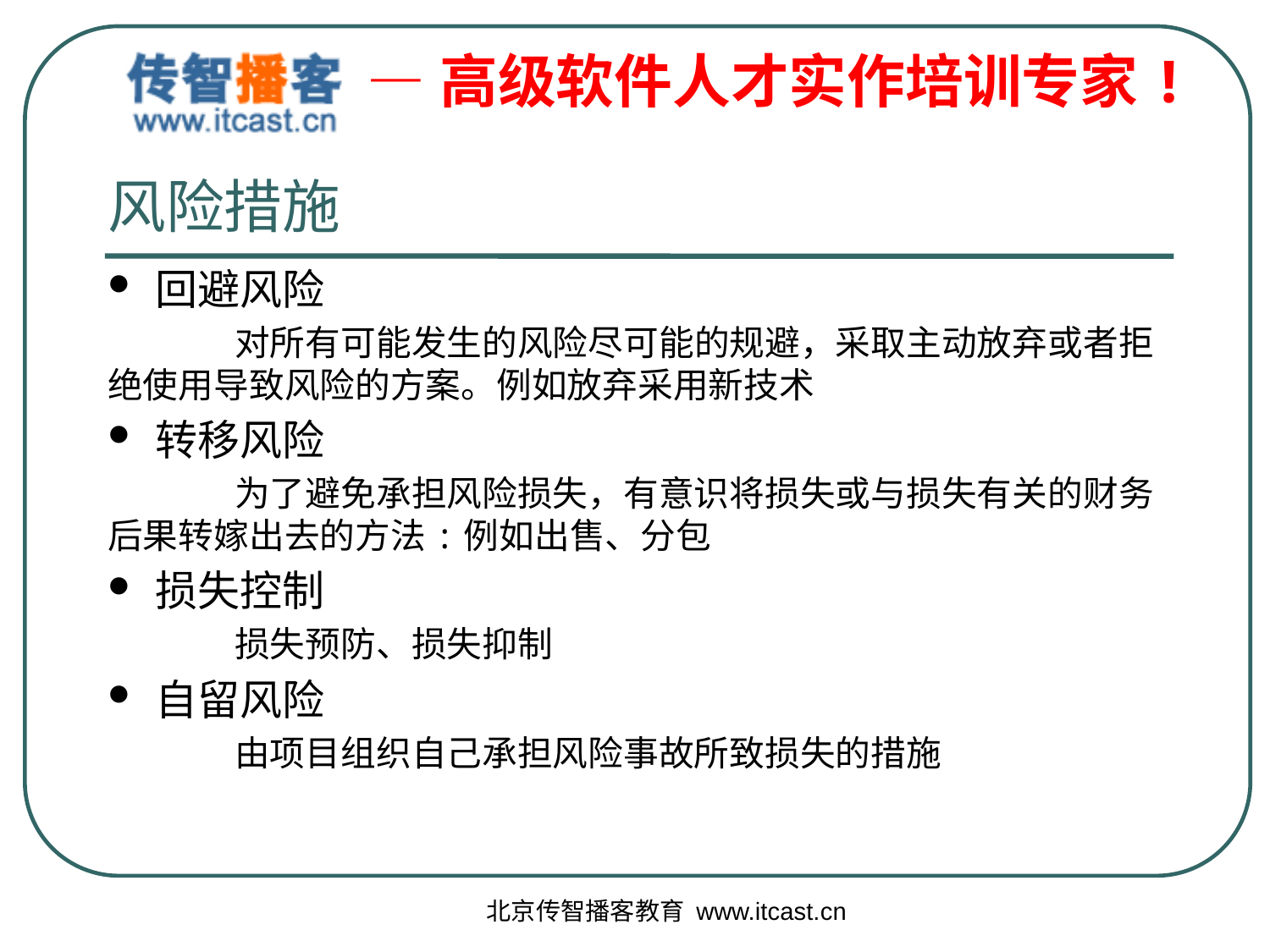

# 风险措施
回避风险
	对所有可能发生的风险尽可能的规避，采取主动放弃或者拒绝使用导致风险的方案。例如放弃采用新技术
转移风险
	为了避免承担风险损失，有意识将损失或与损失有关的财务后果转嫁出去的方法:例如出售、分包
损失控制
	损失预防、损失抑制
自留风险
	由项目组织自己承担风险事故所致损失的措施

北京传智播客教育 www.itcast.cn